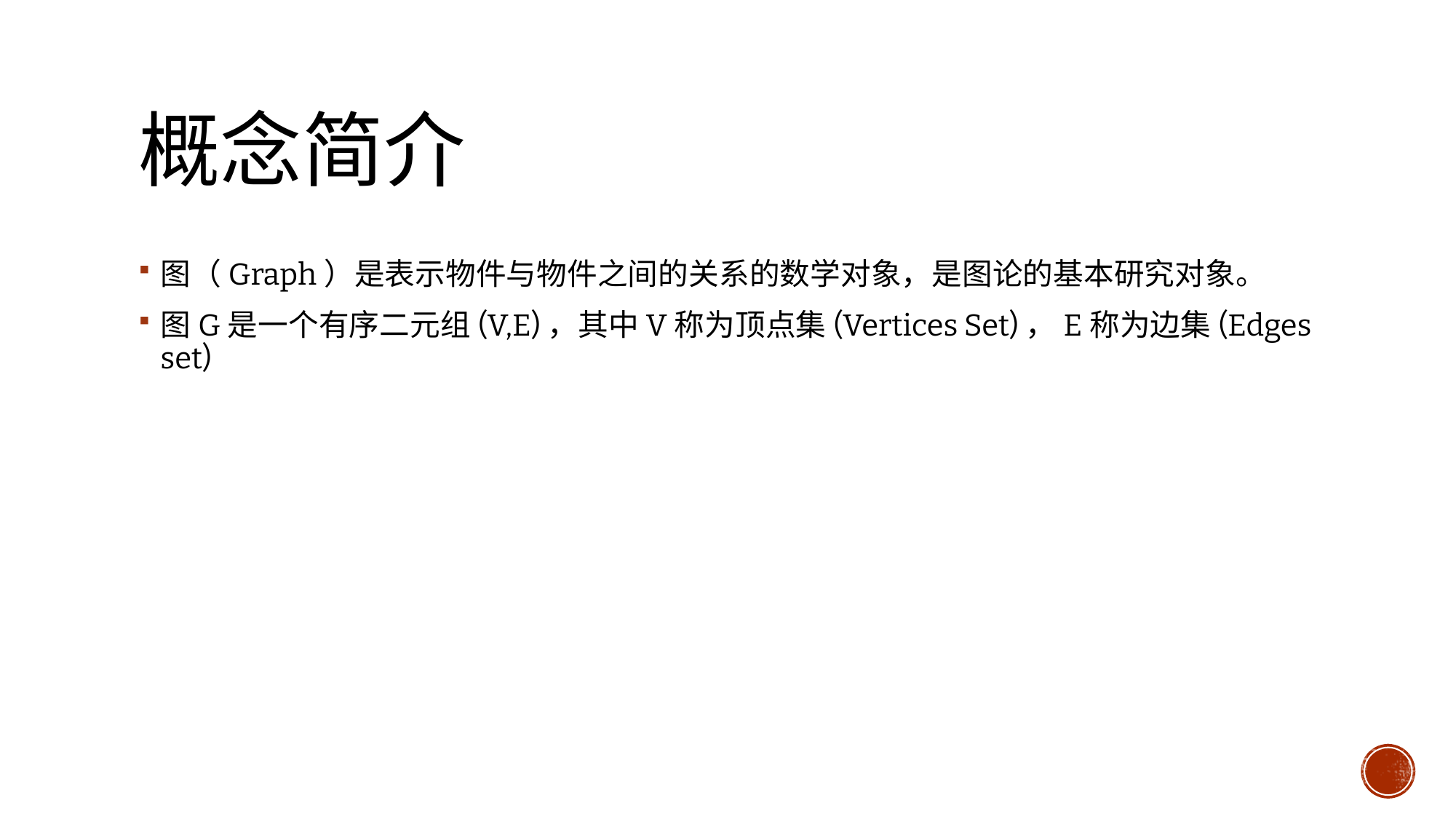

# 概念简介
图（Graph）是表示物件与物件之间的关系的数学对象，是图论的基本研究对象。
图G是一个有序二元组(V,E)，其中V称为顶点集(Vertices Set)，E称为边集(Edges set)